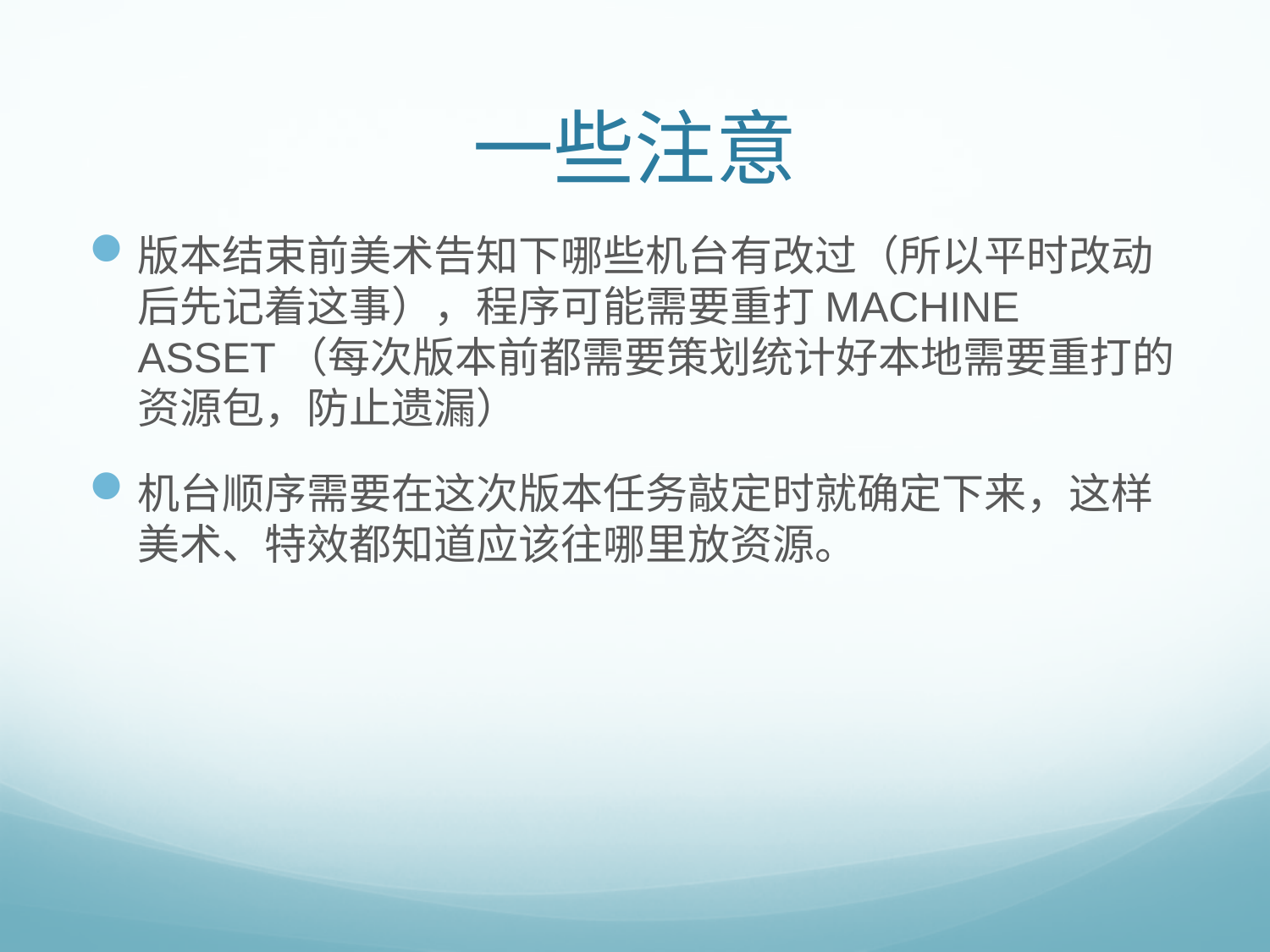

# 一些注意
版本结束前美术告知下哪些机台有改过（所以平时改动后先记着这事），程序可能需要重打MACHINE ASSET（每次版本前都需要策划统计好本地需要重打的资源包，防止遗漏）
机台顺序需要在这次版本任务敲定时就确定下来，这样美术、特效都知道应该往哪里放资源。